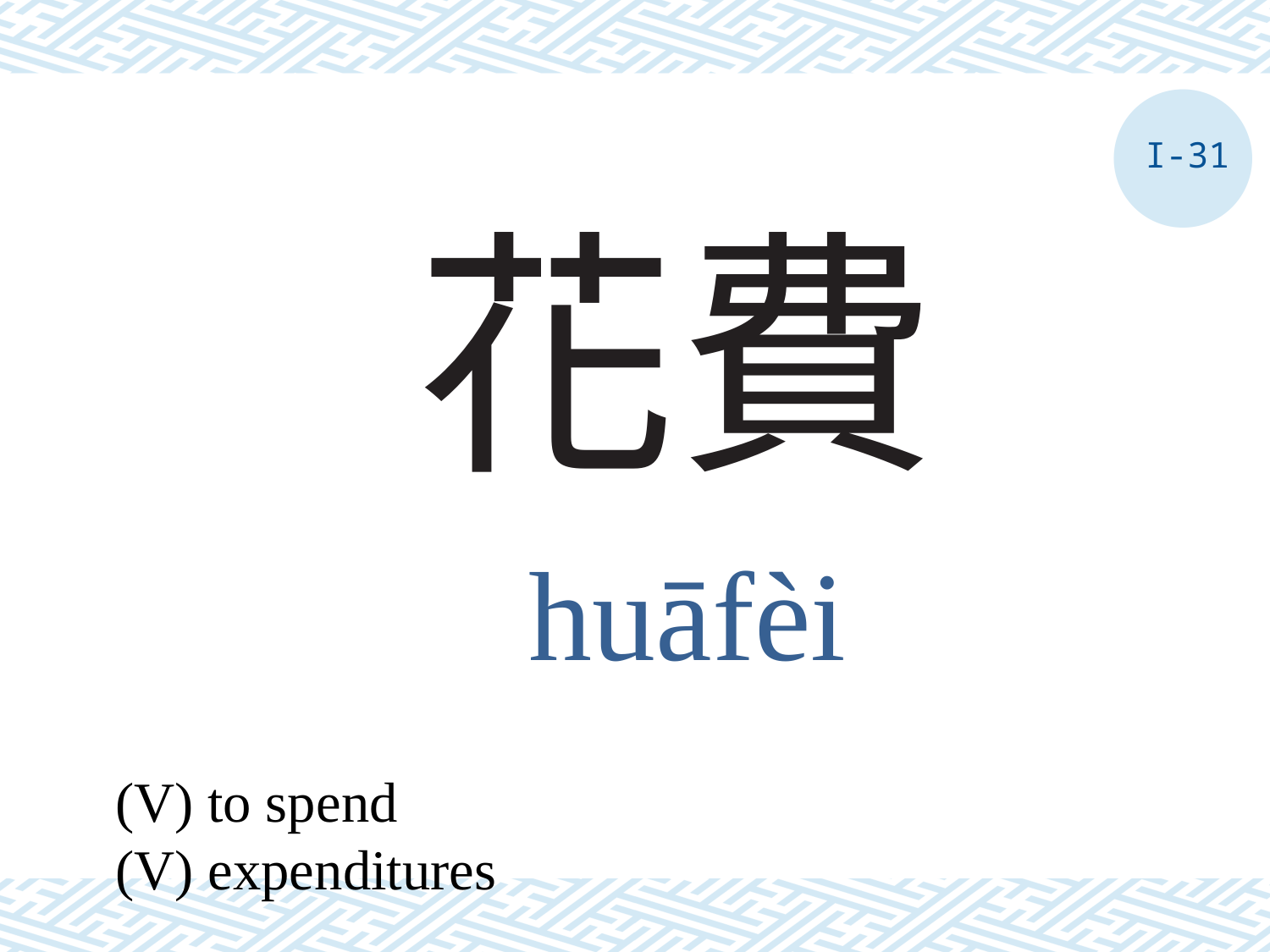

I-31

# 花費
huāfèi
(V) to spend
(V) expenditures